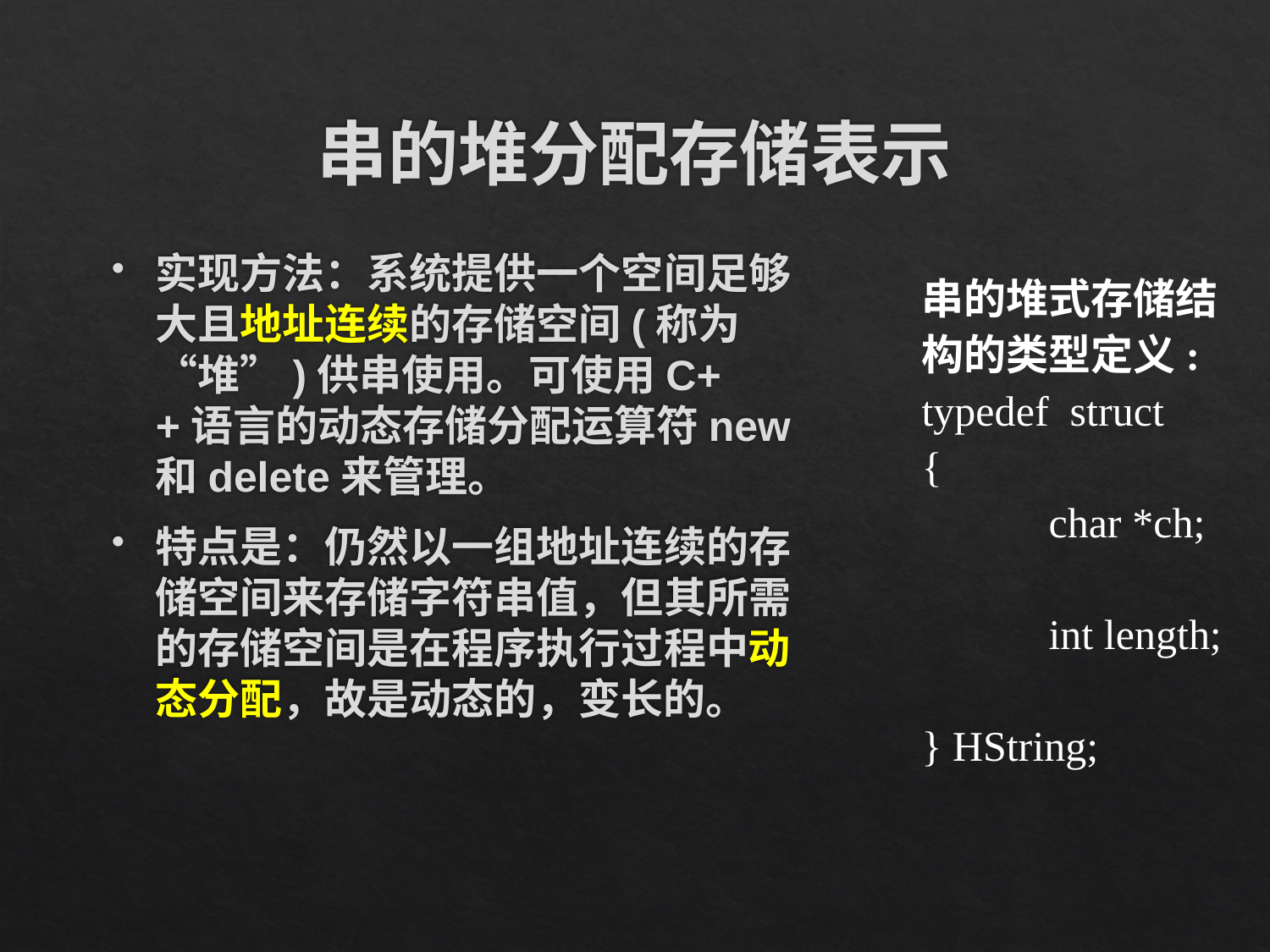

# 串的堆分配存储表示
实现方法：系统提供一个空间足够大且地址连续的存储空间(称为“堆”)供串使用。可使用C++语言的动态存储分配运算符new和delete来管理。
特点是：仍然以一组地址连续的存储空间来存储字符串值，但其所需的存储空间是在程序执行过程中动态分配，故是动态的，变长的。

串的堆式存储结构的类型定义:
typedef  struct
{
	char *ch;
	int length;
} HString;